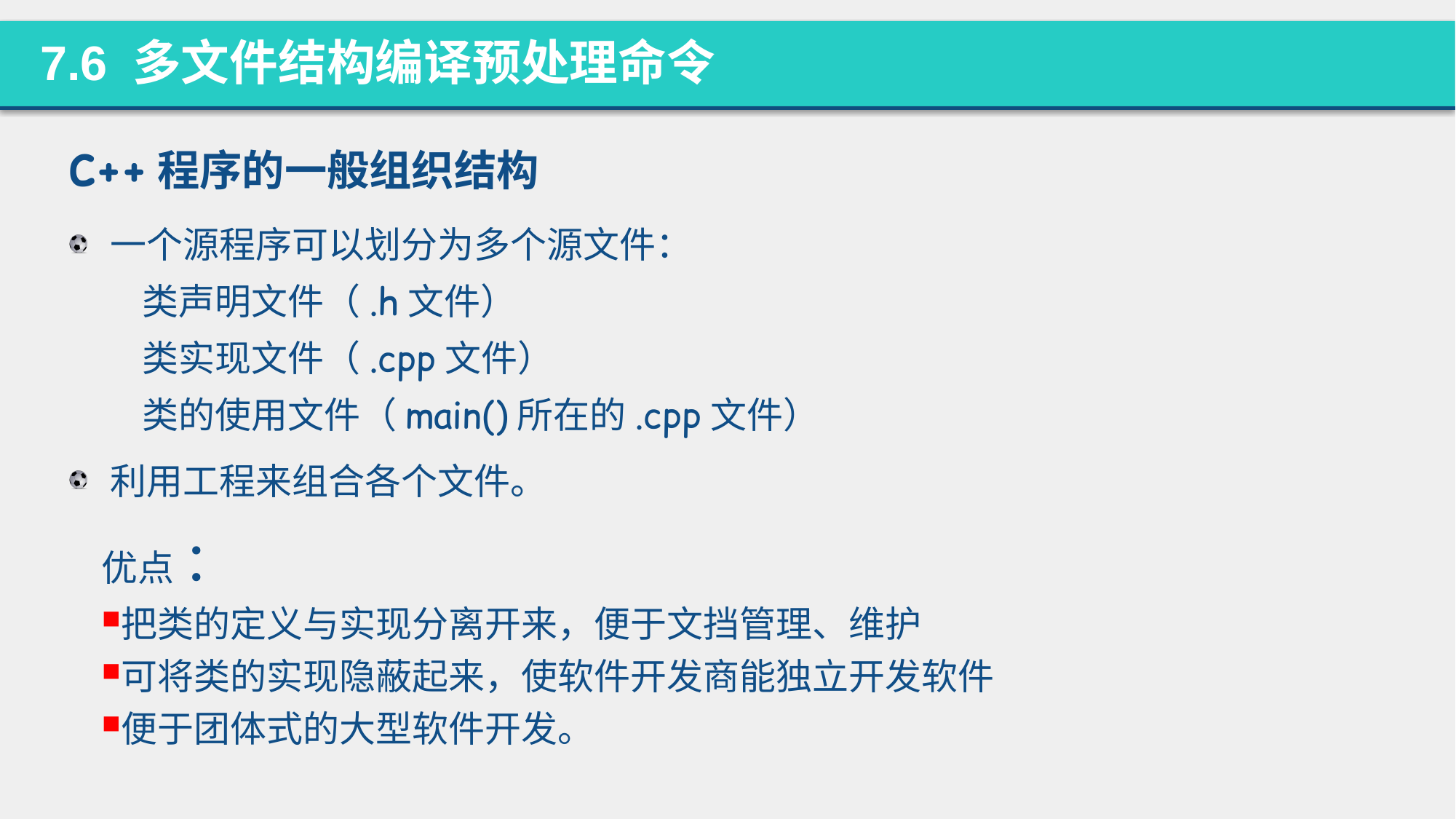

7.6 多文件结构编译预处理命令
C++程序的一般组织结构
一个源程序可以划分为多个源文件：
类声明文件（.h文件）
类实现文件（.cpp文件）
类的使用文件（main()所在的.cpp文件）
利用工程来组合各个文件。
优点 ：
把类的定义与实现分离开来，便于文挡管理、维护
可将类的实现隐蔽起来，使软件开发商能独立开发软件
便于团体式的大型软件开发。